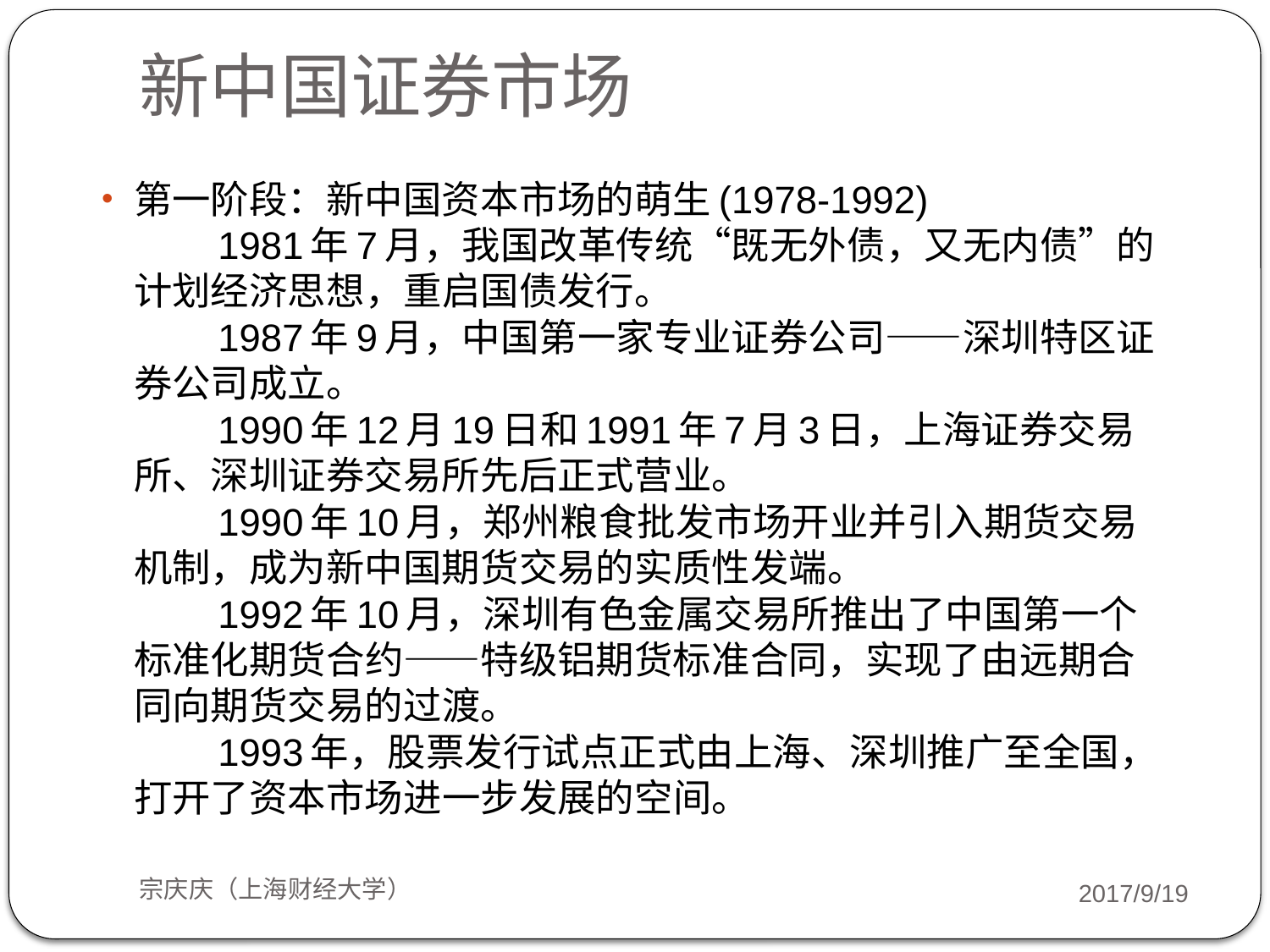

# 新中国证券市场
第一阶段：新中国资本市场的萌生(1978-1992)
　　1981年7月，我国改革传统“既无外债，又无内债”的计划经济思想，重启国债发行。
　　1987年9月，中国第一家专业证券公司——深圳特区证券公司成立。
　　1990年12月19日和1991年7月3日，上海证券交易所、深圳证券交易所先后正式营业。
　　1990年10月，郑州粮食批发市场开业并引入期货交易机制，成为新中国期货交易的实质性发端。
　　1992年10月，深圳有色金属交易所推出了中国第一个标准化期货合约——特级铝期货标准合同，实现了由远期合同向期货交易的过渡。
　　1993年，股票发行试点正式由上海、深圳推广至全国，打开了资本市场进一步发展的空间。
宗庆庆（上海财经大学）
2017/9/19